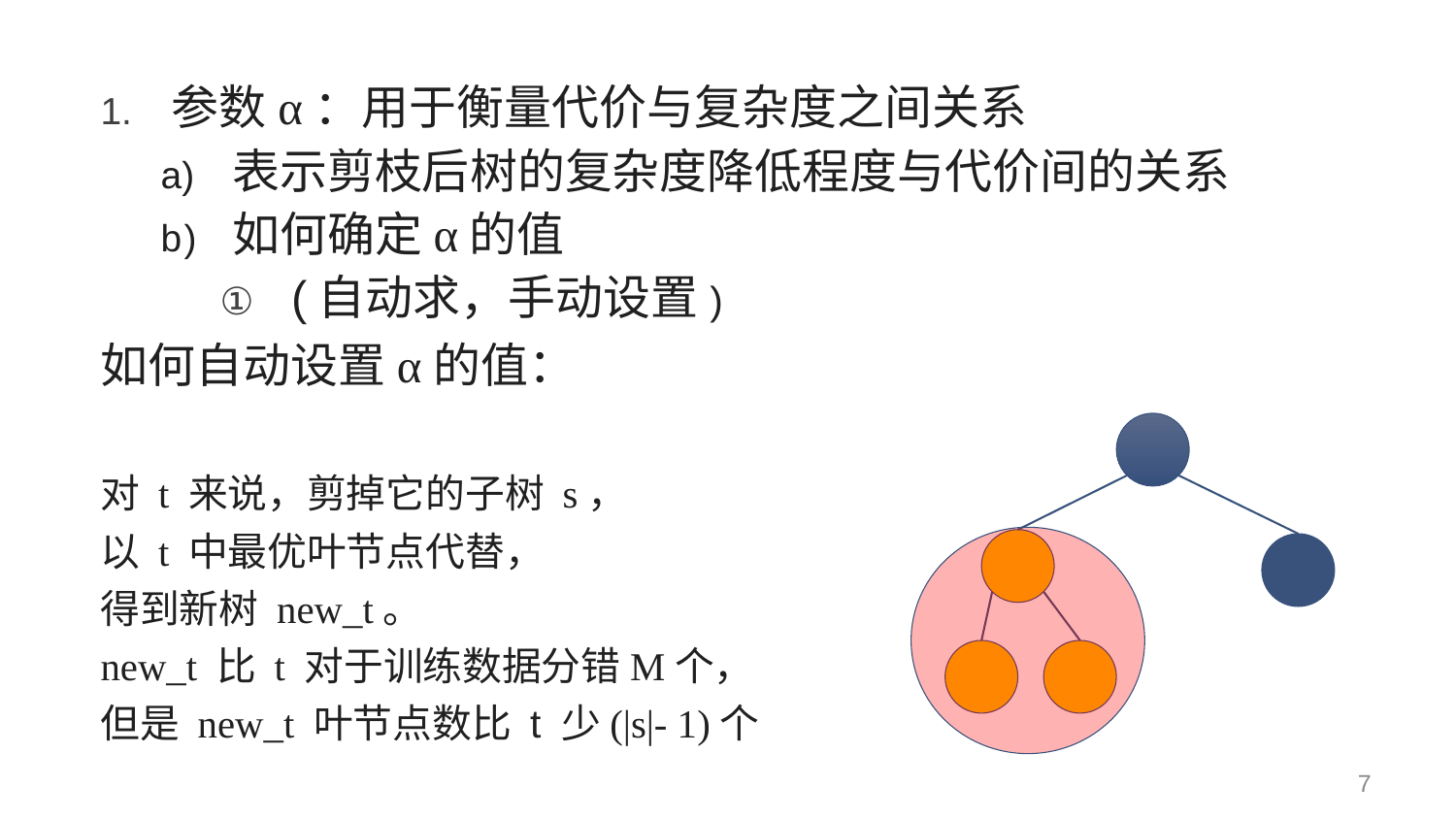

参数α：用于衡量代价与复杂度之间关系
表示剪枝后树的复杂度降低程度与代价间的关系
如何确定α的值
(自动求，手动设置)
如何自动设置α的值：

对 t 来说，剪掉它的子树 s，
以 t 中最优叶节点代替，
得到新树 new_t。
new_t 比 t 对于训练数据分错M个，
但是 new_t 叶节点数比 t 少(|s|- 1)个